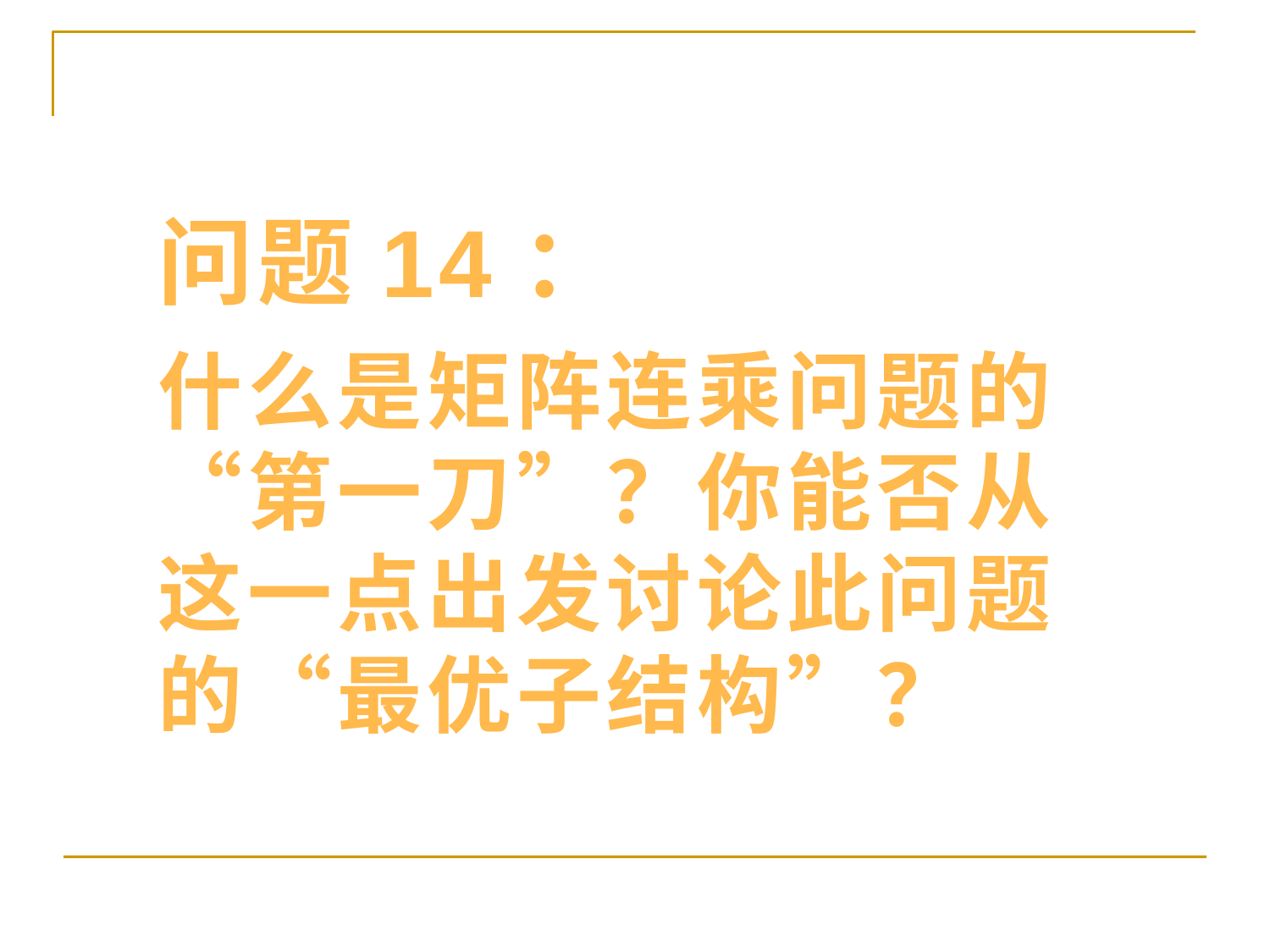

问题14：
什么是矩阵连乘问题的“第一刀”？你能否从这一点出发讨论此问题的“最优子结构”？